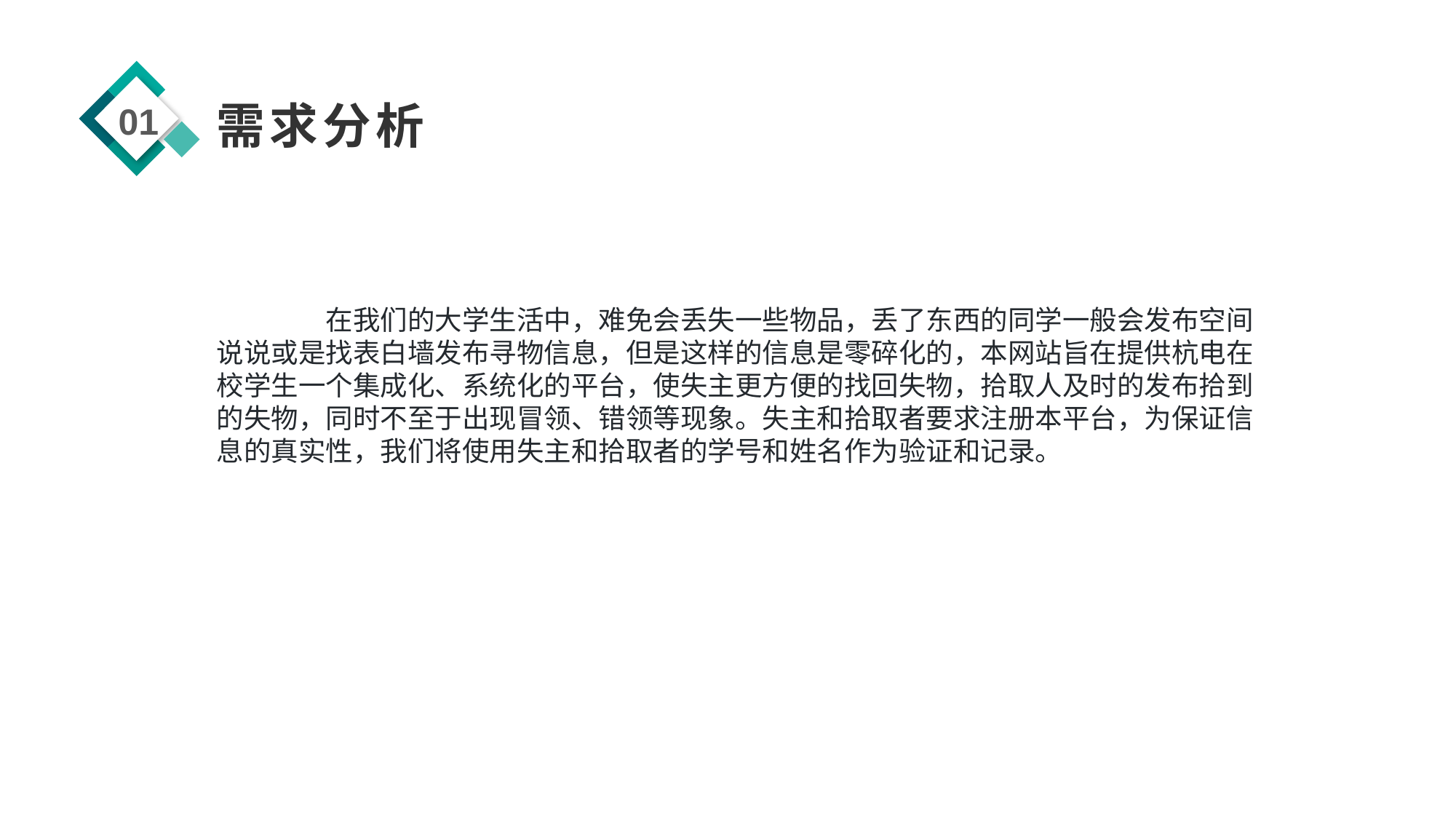

01
需求分析
	在我们的大学生活中，难免会丢失一些物品，丢了东西的同学一般会发布空间说说或是找表白墙发布寻物信息，但是这样的信息是零碎化的，本网站旨在提供杭电在校学生一个集成化、系统化的平台，使失主更方便的找回失物，拾取人及时的发布拾到的失物，同时不至于出现冒领、错领等现象。失主和拾取者要求注册本平台，为保证信息的真实性，我们将使用失主和拾取者的学号和姓名作为验证和记录。